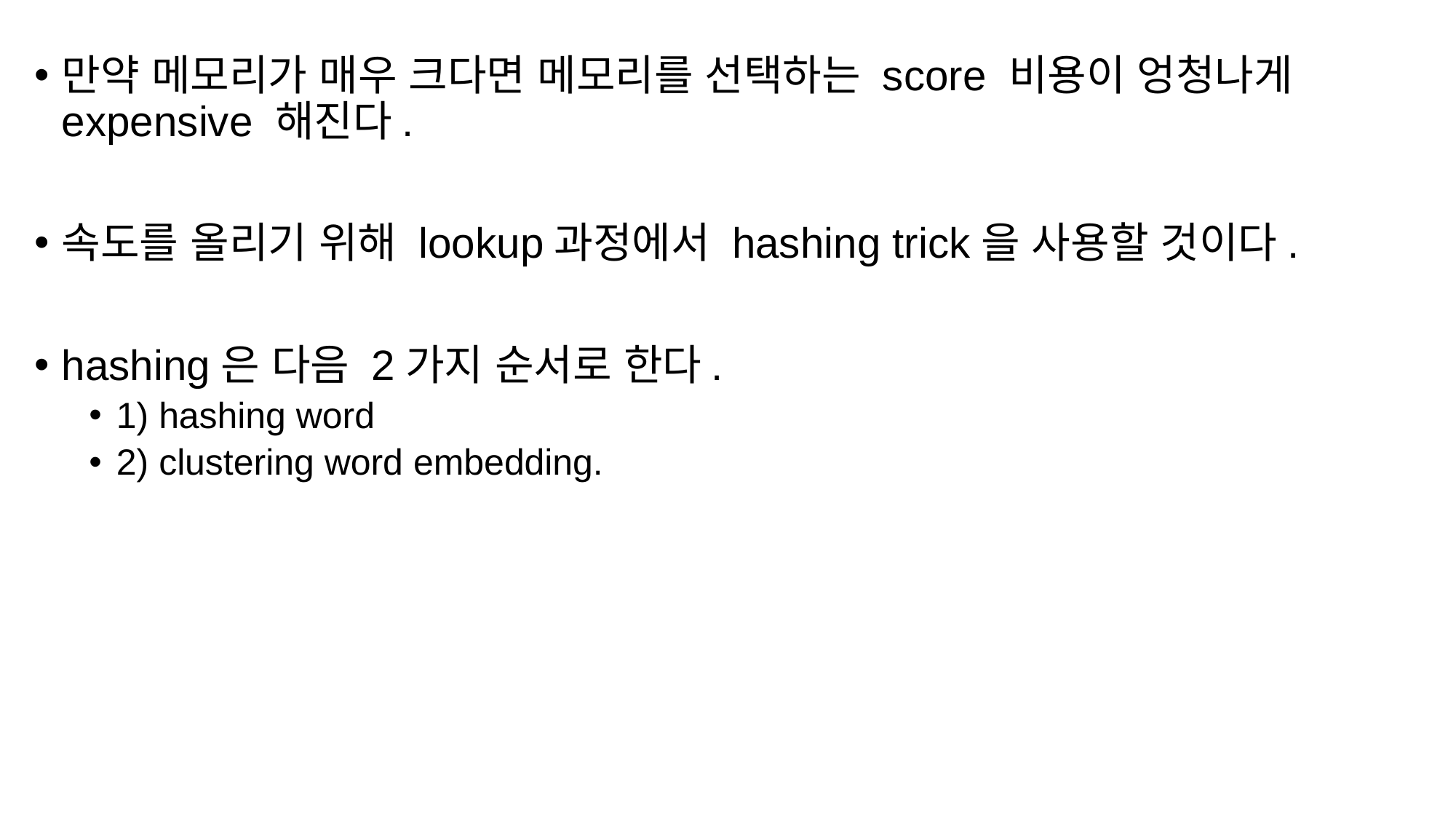

만약 메모리가 매우 크다면 메모리를 선택하는 score 비용이 엉청나게 expensive 해진다.

속도를 올리기 위해 lookup과정에서 hashing trick을 사용할 것이다.

hashing은 다음 2가지 순서로 한다.
1) hashing word
2) clustering word embedding.